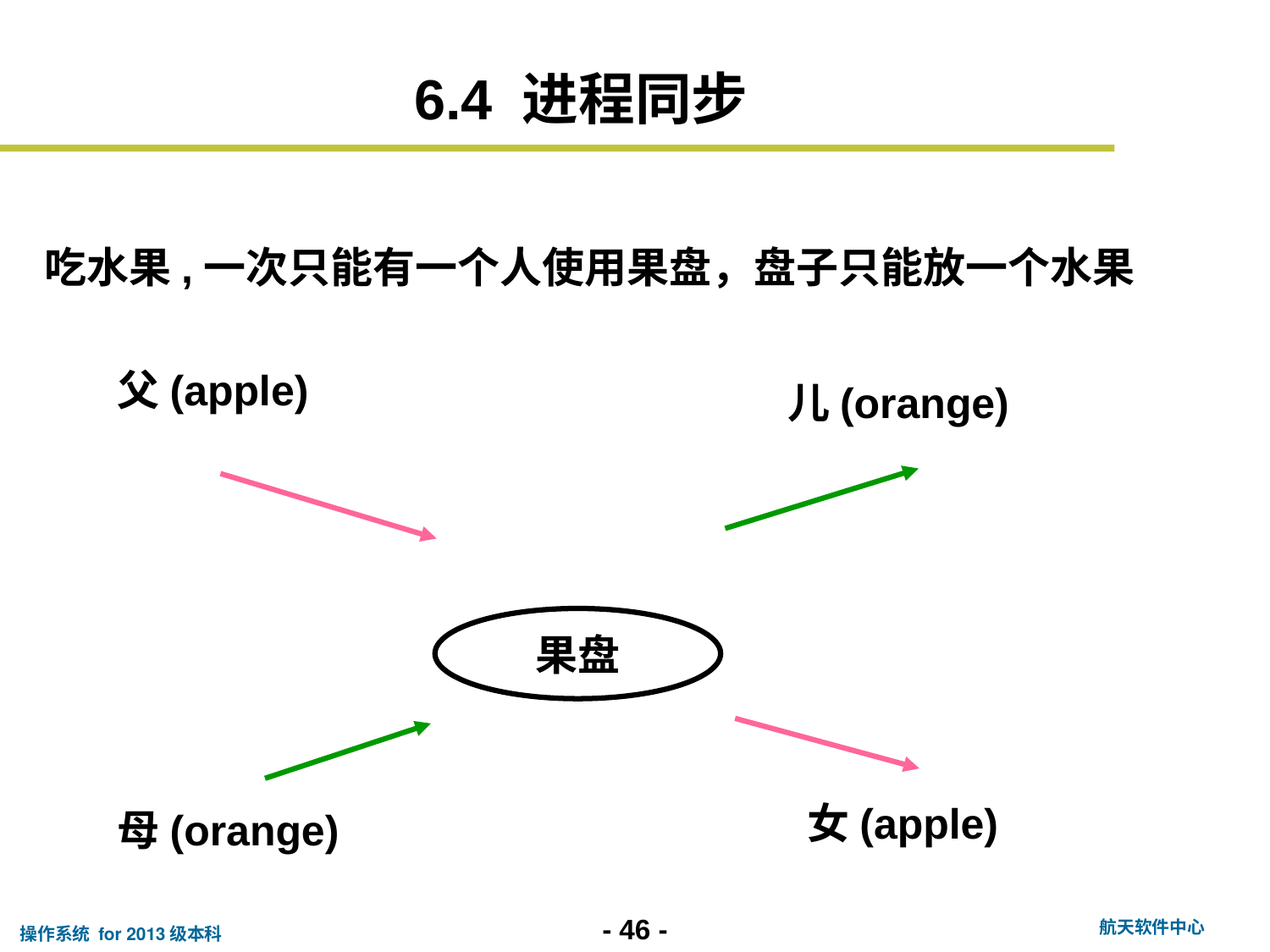

6.4 进程同步
吃水果,一次只能有一个人使用果盘，盘子只能放一个水果
父(apple)
儿(orange)

果盘

女(apple)
母(orange)